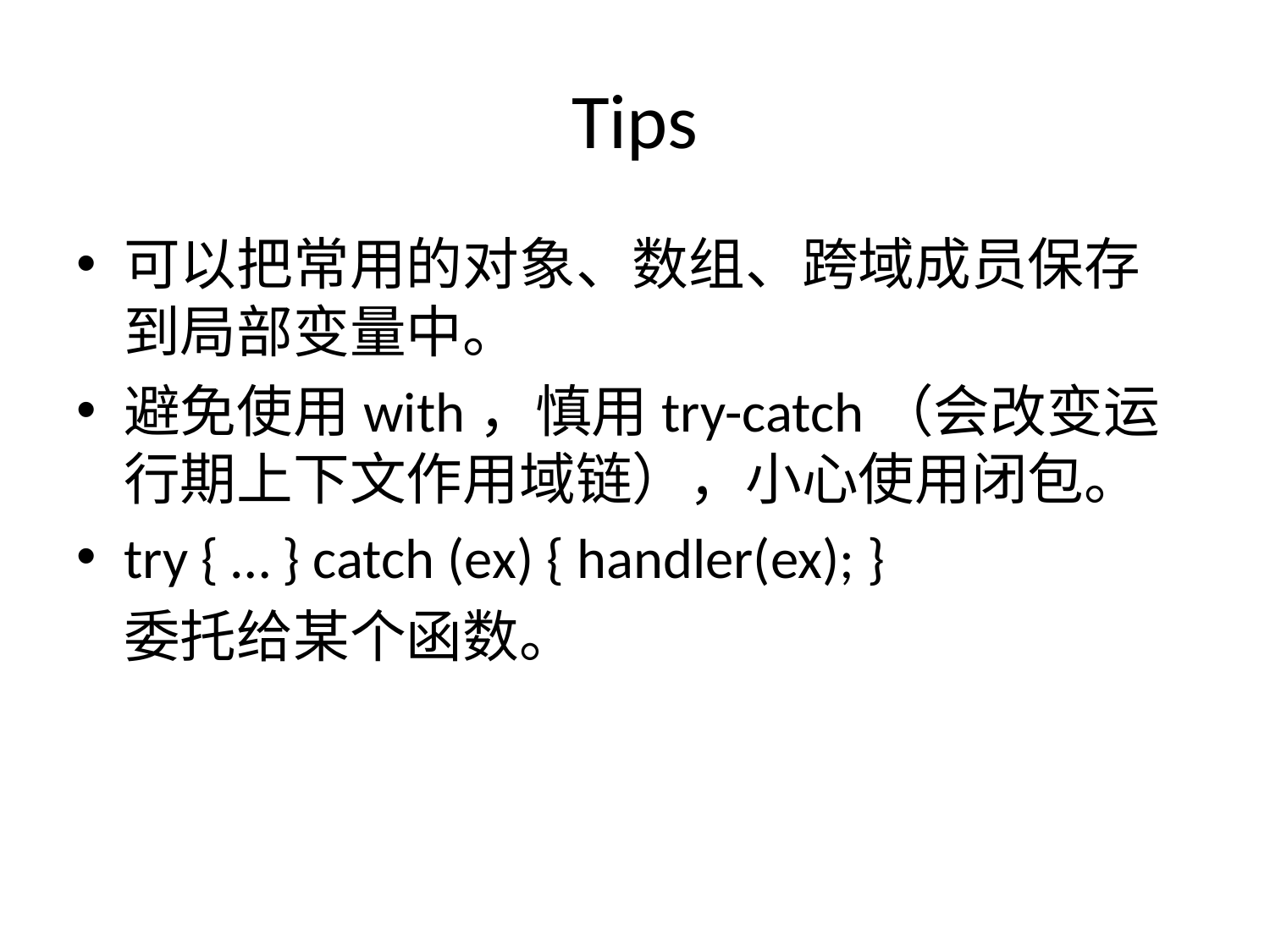

# Tips
可以把常用的对象、数组、跨域成员保存到局部变量中。
避免使用with，慎用try-catch（会改变运行期上下文作用域链），小心使用闭包。
try { … } catch (ex) { handler(ex); }
	委托给某个函数。